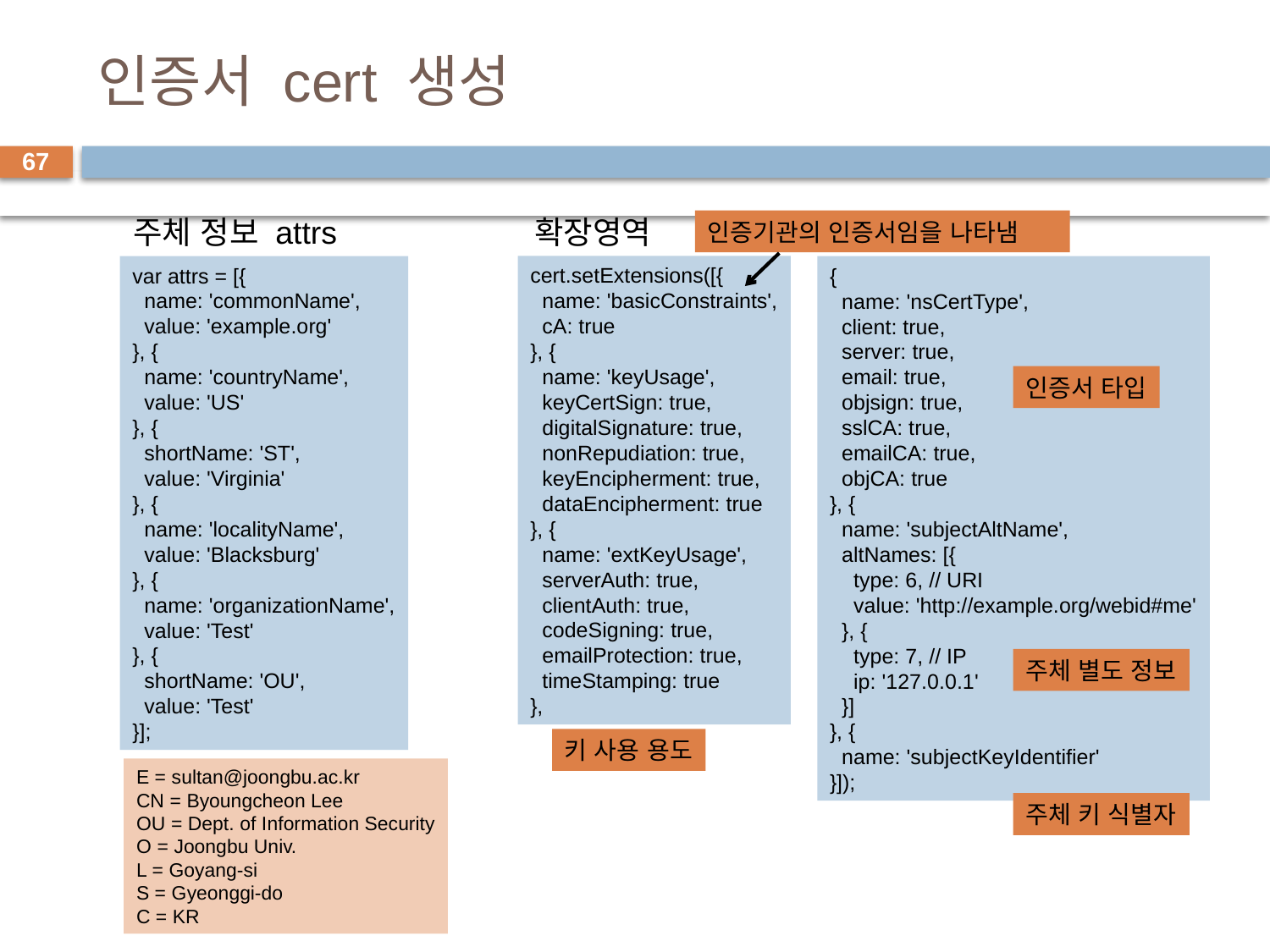

# 인증서 cert 생성
67
주체 정보 attrs
확장영역
인증기관의 인증서임을 나타냄
var attrs = [{
  name: 'commonName',
  value: 'example.org'
}, {
  name: 'countryName',
  value: 'US'
}, {
  shortName: 'ST',
  value: 'Virginia'
}, {
  name: 'localityName',
  value: 'Blacksburg'
}, {
  name: 'organizationName',
  value: 'Test'
}, {
  shortName: 'OU',
  value: 'Test'
}];
cert.setExtensions([{
  name: 'basicConstraints',
  cA: true
}, {
  name: 'keyUsage',
  keyCertSign: true,
  digitalSignature: true,
  nonRepudiation: true,
  keyEncipherment: true,
  dataEncipherment: true
}, {
  name: 'extKeyUsage',
  serverAuth: true,
  clientAuth: true,
  codeSigning: true,
  emailProtection: true,
  timeStamping: true
},
{
  name: 'nsCertType',
  client: true,
  server: true,
  email: true,
  objsign: true,
  sslCA: true,
  emailCA: true,
  objCA: true
}, {
  name: 'subjectAltName',
  altNames: [{
    type: 6, // URI
    value: 'http://example.org/webid#me'
  }, {
    type: 7, // IP
    ip: '127.0.0.1'
  }]
}, {
  name: 'subjectKeyIdentifier'
}]);
인증서 타입
주체 별도 정보
키 사용 용도
E = sultan@joongbu.ac.kr
CN = Byoungcheon Lee
OU = Dept. of Information Security
O = Joongbu Univ.
L = Goyang-si
S = Gyeonggi-do
C = KR
주체 키 식별자